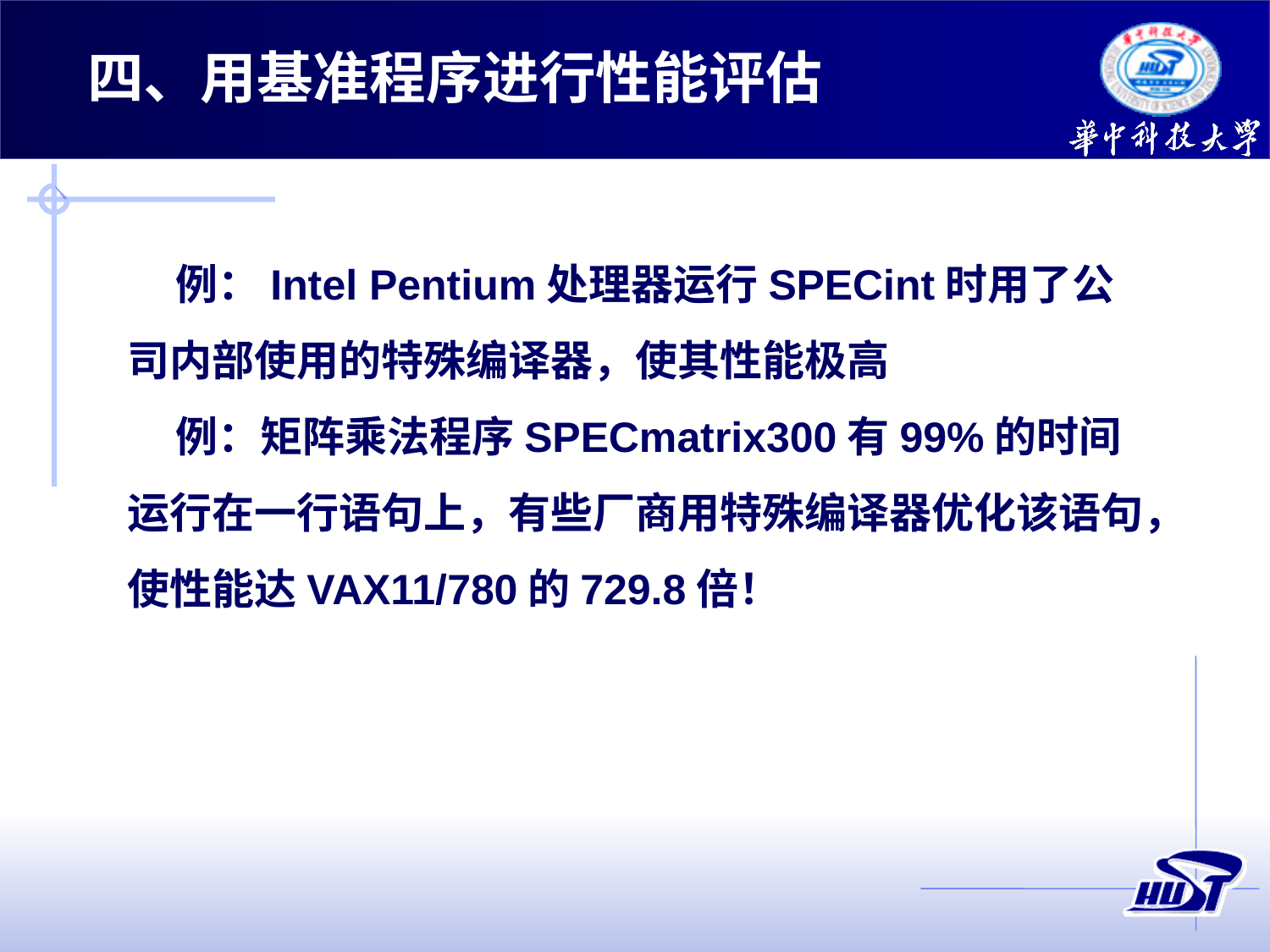

四、用基准程序进行性能评估
    例：Intel Pentium处理器运行SPECint时用了公司内部使用的特殊编译器，使其性能极高
    例：矩阵乘法程序SPECmatrix300有99%的时间运行在一行语句上，有些厂商用特殊编译器优化该语句，使性能达VAX11/780的729.8倍！